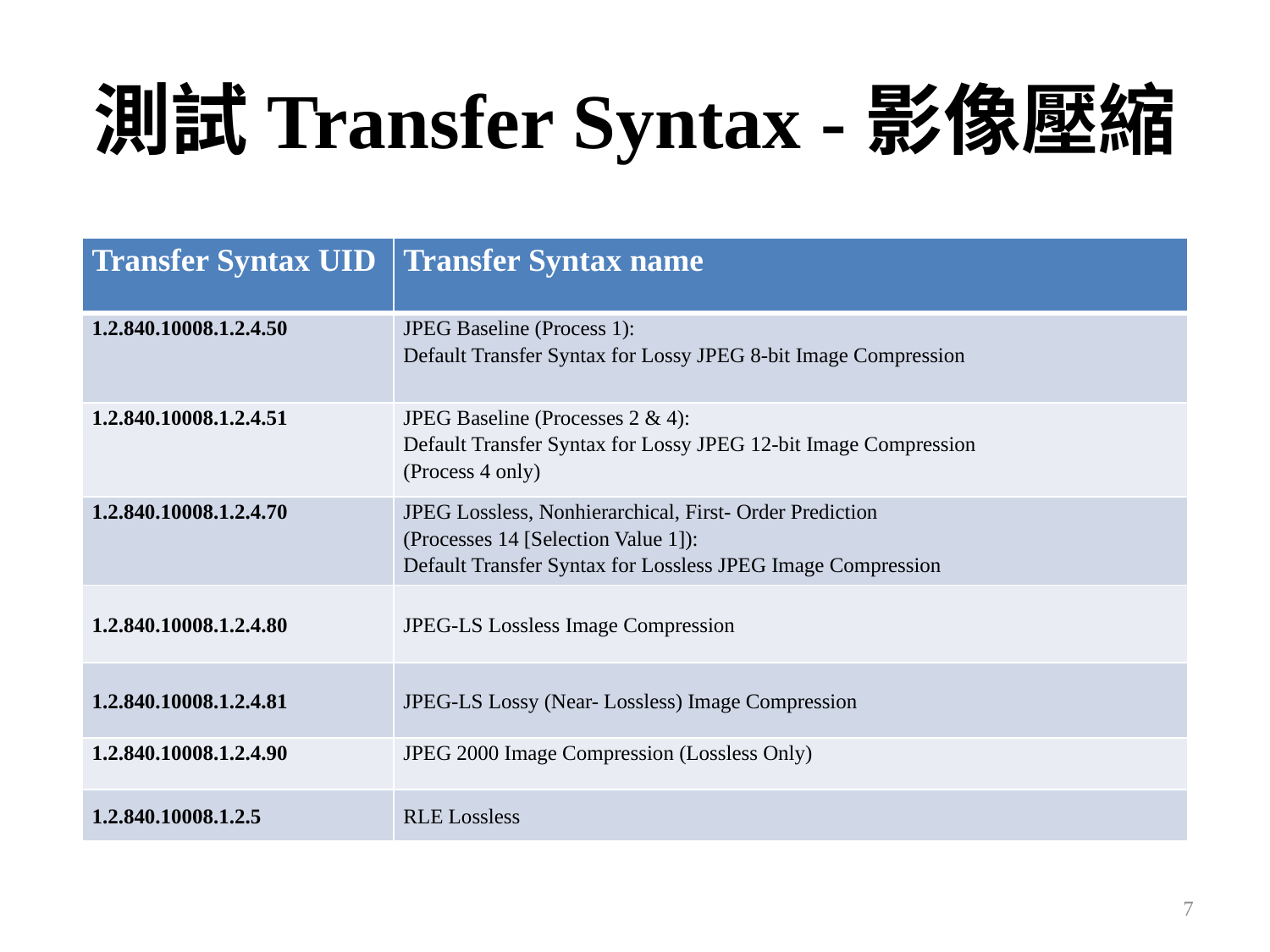

# 測試Transfer Syntax -影像壓縮
| Transfer Syntax UID | Transfer Syntax name |
| --- | --- |
| 1.2.840.10008.1.2.4.50 | JPEG Baseline (Process 1): Default Transfer Syntax for Lossy JPEG 8-bit Image Compression |
| 1.2.840.10008.1.2.4.51 | JPEG Baseline (Processes 2 & 4): Default Transfer Syntax for Lossy JPEG 12-bit Image Compression (Process 4 only) |
| 1.2.840.10008.1.2.4.70 | JPEG Lossless, Nonhierarchical, First- Order Prediction (Processes 14 [Selection Value 1]): Default Transfer Syntax for Lossless JPEG Image Compression |
| 1.2.840.10008.1.2.4.80 | JPEG-LS Lossless Image Compression |
| 1.2.840.10008.1.2.4.81 | JPEG-LS Lossy (Near- Lossless) Image Compression |
| 1.2.840.10008.1.2.4.90 | JPEG 2000 Image Compression (Lossless Only) |
| 1.2.840.10008.1.2.5 | RLE Lossless |
7